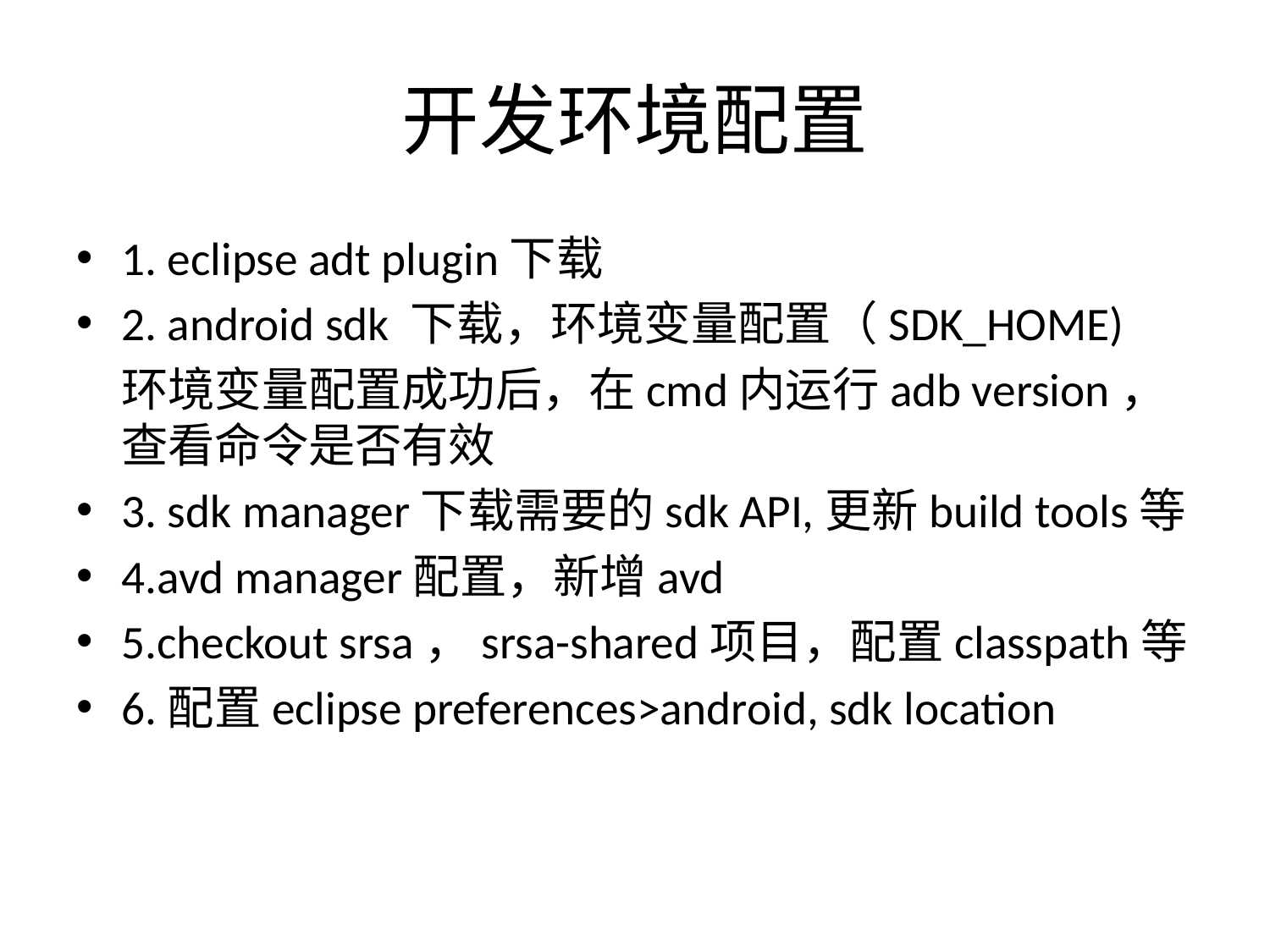

# 开发环境配置
1. eclipse adt plugin下载
2. android sdk 下载，环境变量配置（SDK_HOME)
		环境变量配置成功后，在cmd内运行adb version，查看命令是否有效
3. sdk manager下载需要的sdk API,更新build tools等
4.avd manager配置，新增avd
5.checkout srsa，srsa-shared项目，配置classpath等
6.配置eclipse preferences>android, sdk location